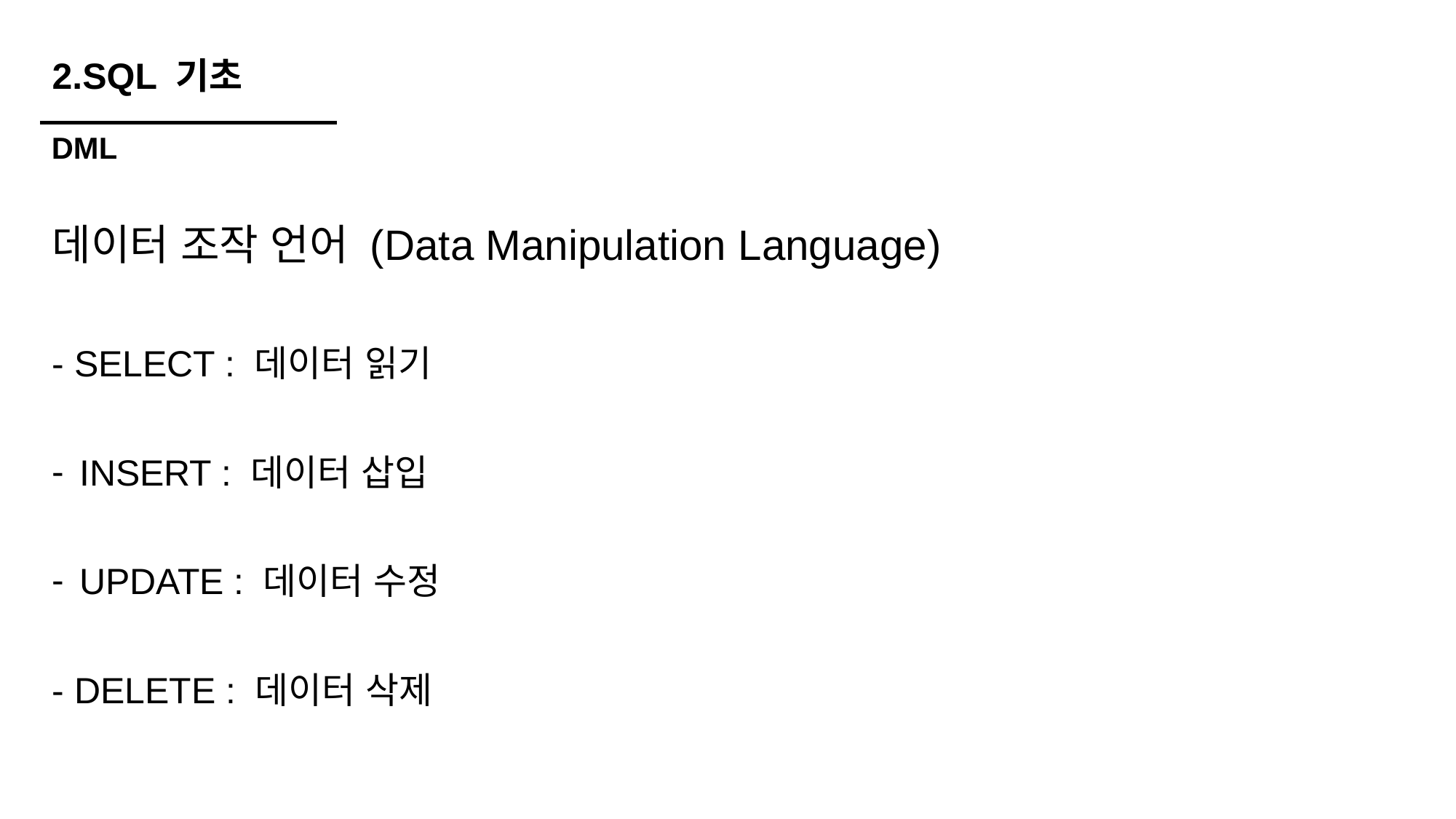

# 2.SQL 기초
DML
데이터 조작 언어 (Data Manipulation Language)

- SELECT : 데이터 읽기

INSERT : 데이터 삽입

UPDATE : 데이터 수정

- DELETE : 데이터 삭제